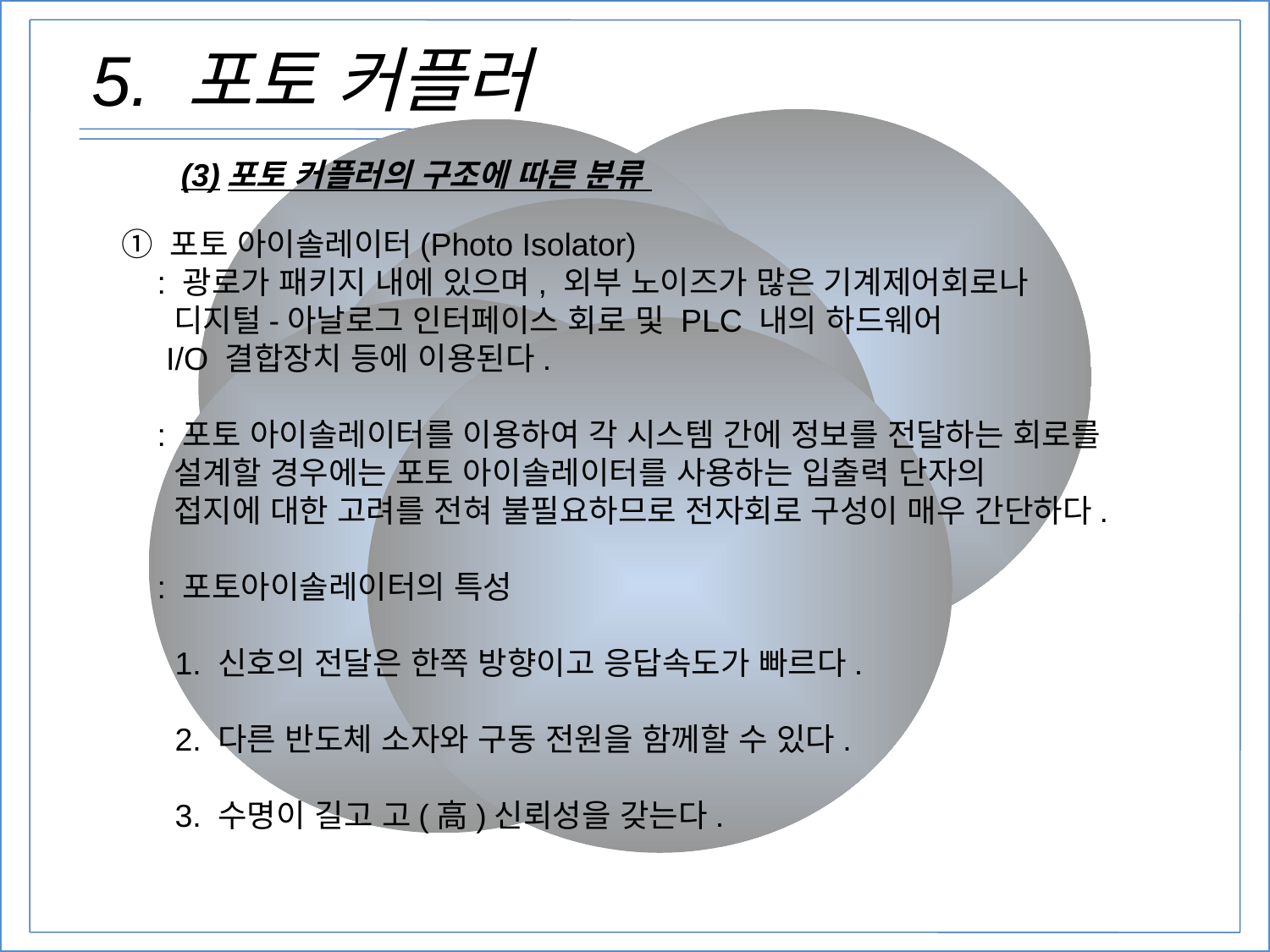

5. 포토 커플러
# \

(3)포토 커플러의 구조에 따른 분류

① 포토 아이솔레이터(Photo Isolator)
    : 광로가 패키지 내에 있으며, 외부 노이즈가 많은 기계제어회로나
     디지털-아날로그 인터페이스 회로 및 PLC 내의 하드웨어
     I/O 결합장치 등에 이용된다.

    : 포토 아이솔레이터를 이용하여 각 시스템 간에 정보를 전달하는 회로를
     설계할 경우에는 포토 아이솔레이터를 사용하는 입출력 단자의
     접지에 대한 고려를 전혀 불필요하므로 전자회로 구성이 매우 간단하다.

    : 포토아이솔레이터의 특성

      1. 신호의 전달은 한쪽 방향이고 응답속도가 빠르다.

      2. 다른 반도체 소자와 구동 전원을 함께할 수 있다.

      3. 수명이 길고 고(高)신뢰성을 갖는다.

18